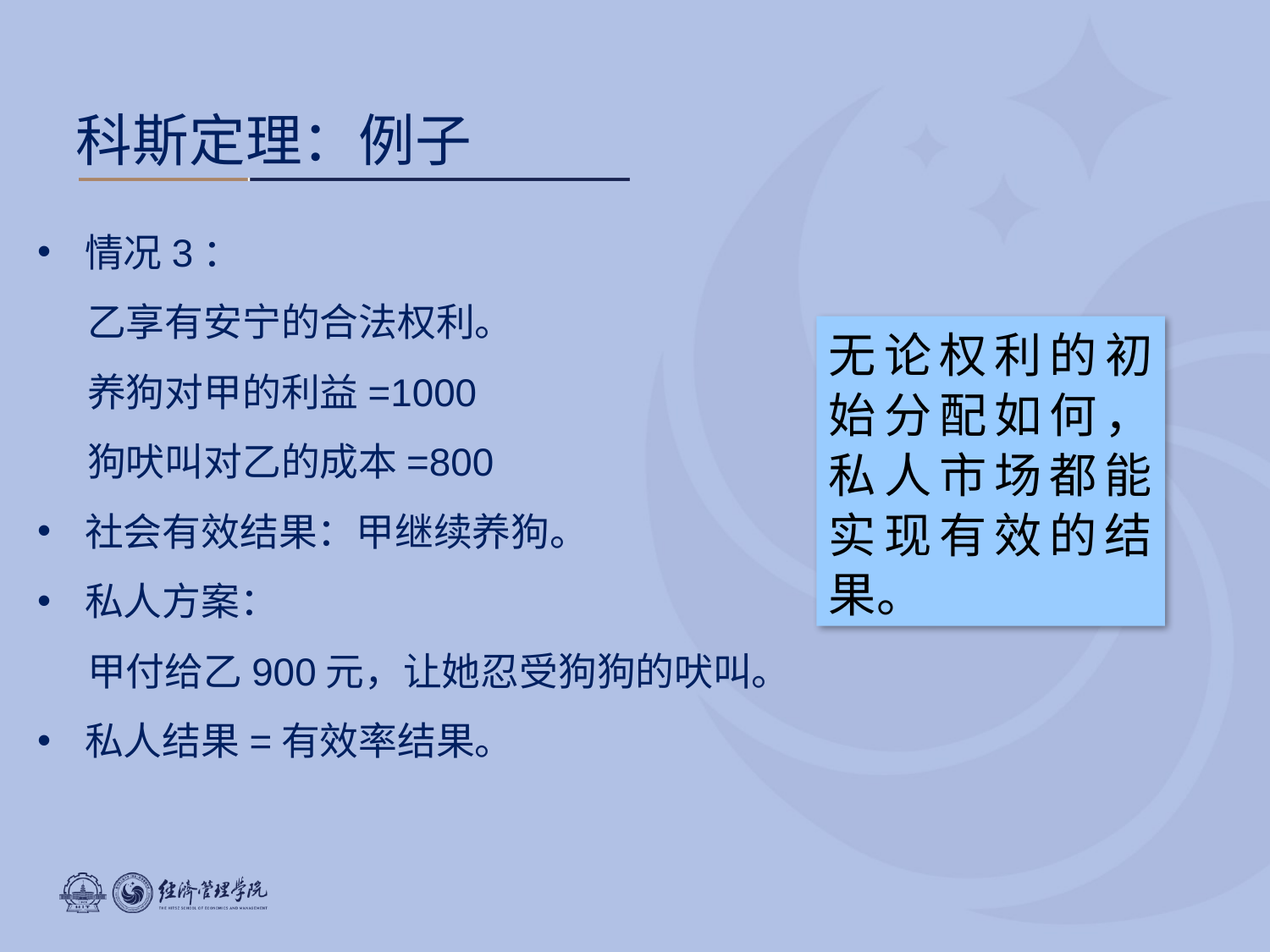

# 科斯定理：例子
情况3：
乙享有安宁的合法权利。
养狗对甲的利益=1000
狗吠叫对乙的成本=800
社会有效结果：甲继续养狗。
私人方案：
甲付给乙900元，让她忍受狗狗的吠叫。
私人结果=有效率结果。
无论权利的初始分配如何，私人市场都能实现有效的结果。